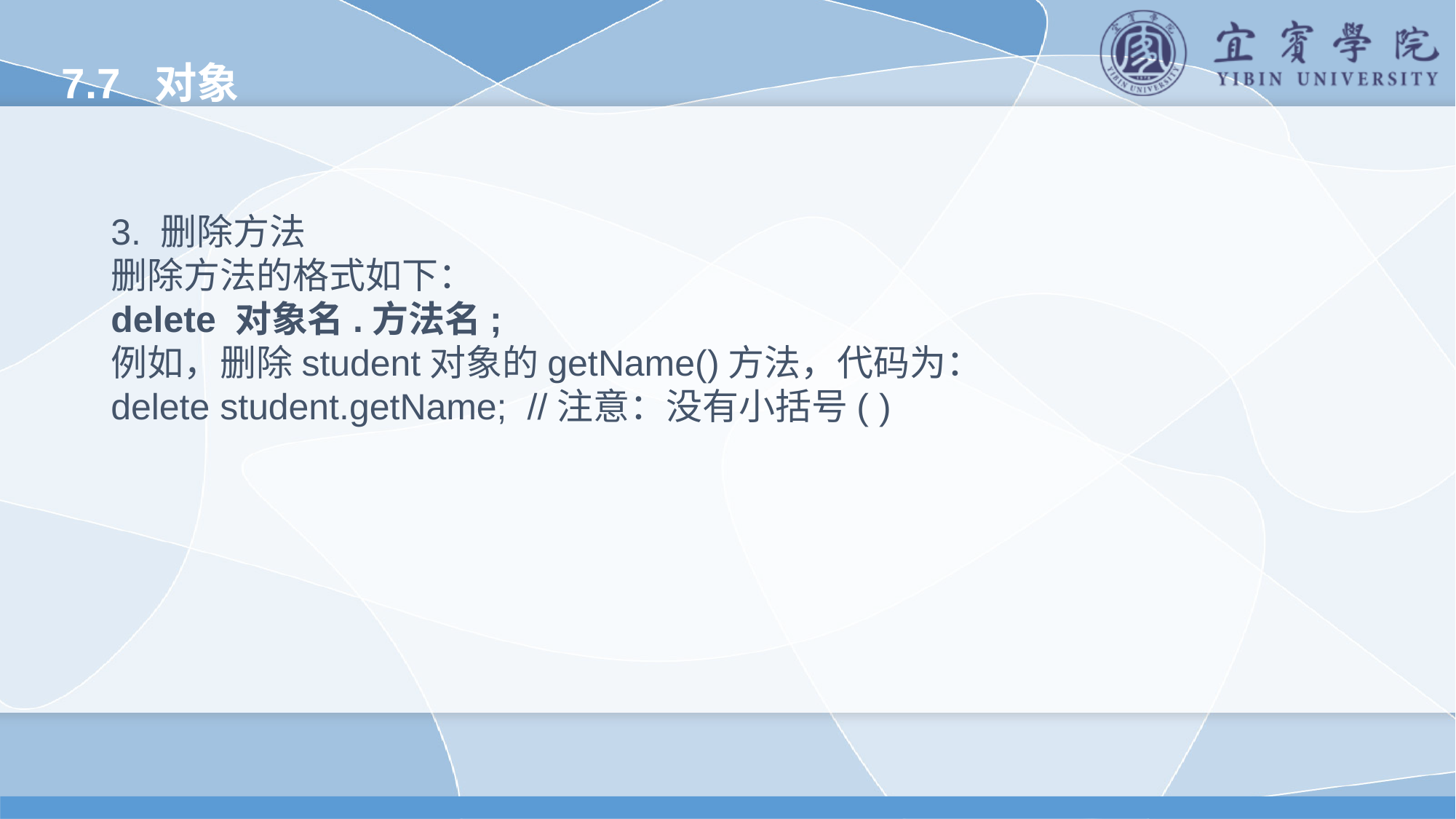

7.7  对象
3. 删除方法
删除方法的格式如下：
delete 对象名.方法名;
例如，删除student对象的getName()方法，代码为：
delete student.getName;  //注意：没有小括号( )